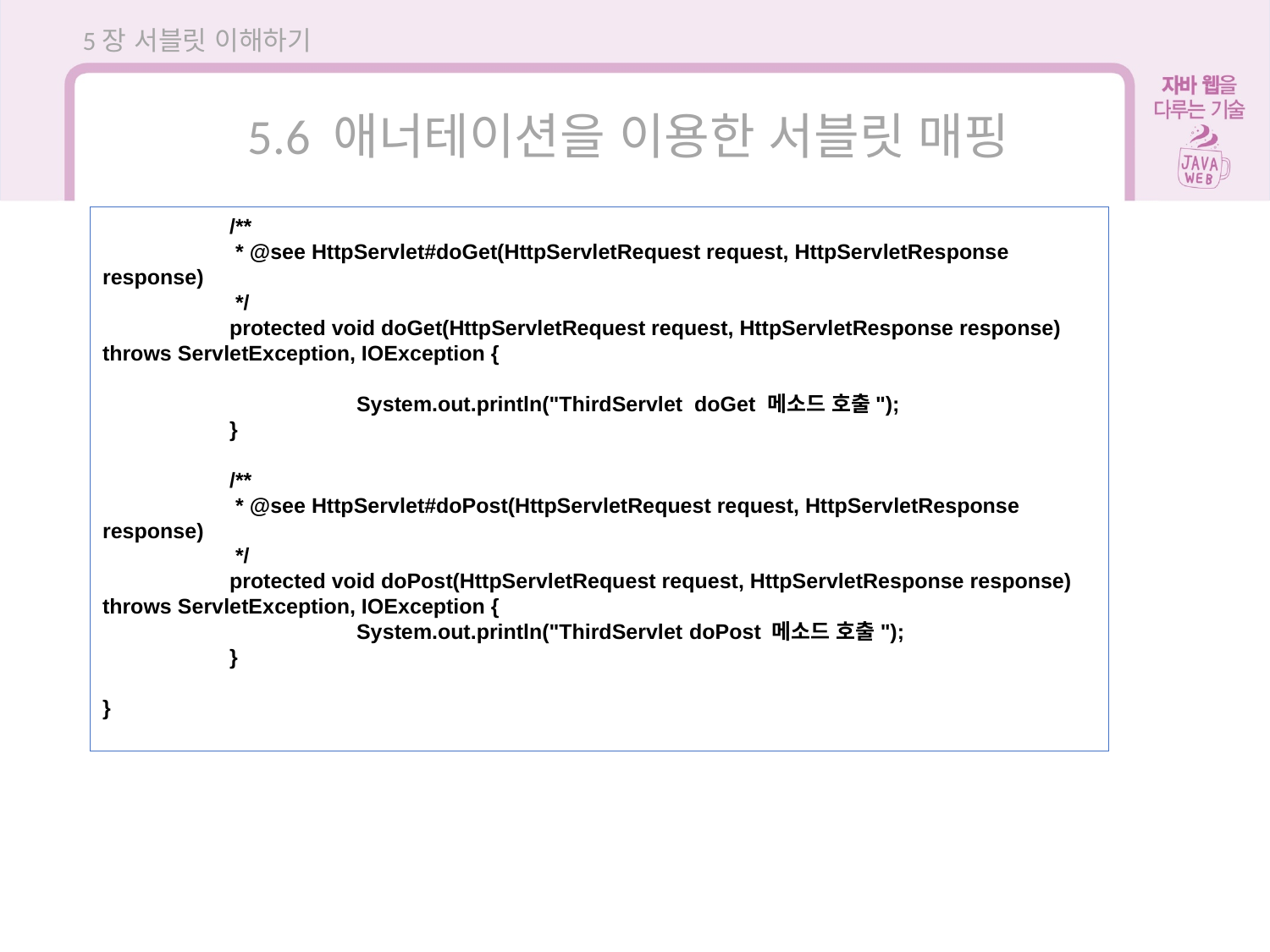

5장 서블릿 이해하기
5.6 애너테이션을 이용한 서블릿 매핑
	/**
	 * @see HttpServlet#doGet(HttpServletRequest request, HttpServletResponse response)
	 */
	protected void doGet(HttpServletRequest request, HttpServletResponse response) throws ServletException, IOException {

		System.out.println("ThirdServlet  doGet 메소드 호출");
	}

	/**
	 * @see HttpServlet#doPost(HttpServletRequest request, HttpServletResponse response)
	 */
	protected void doPost(HttpServletRequest request, HttpServletResponse response) throws ServletException, IOException {
		System.out.println("ThirdServlet doPost 메소드 호출");
	}

}